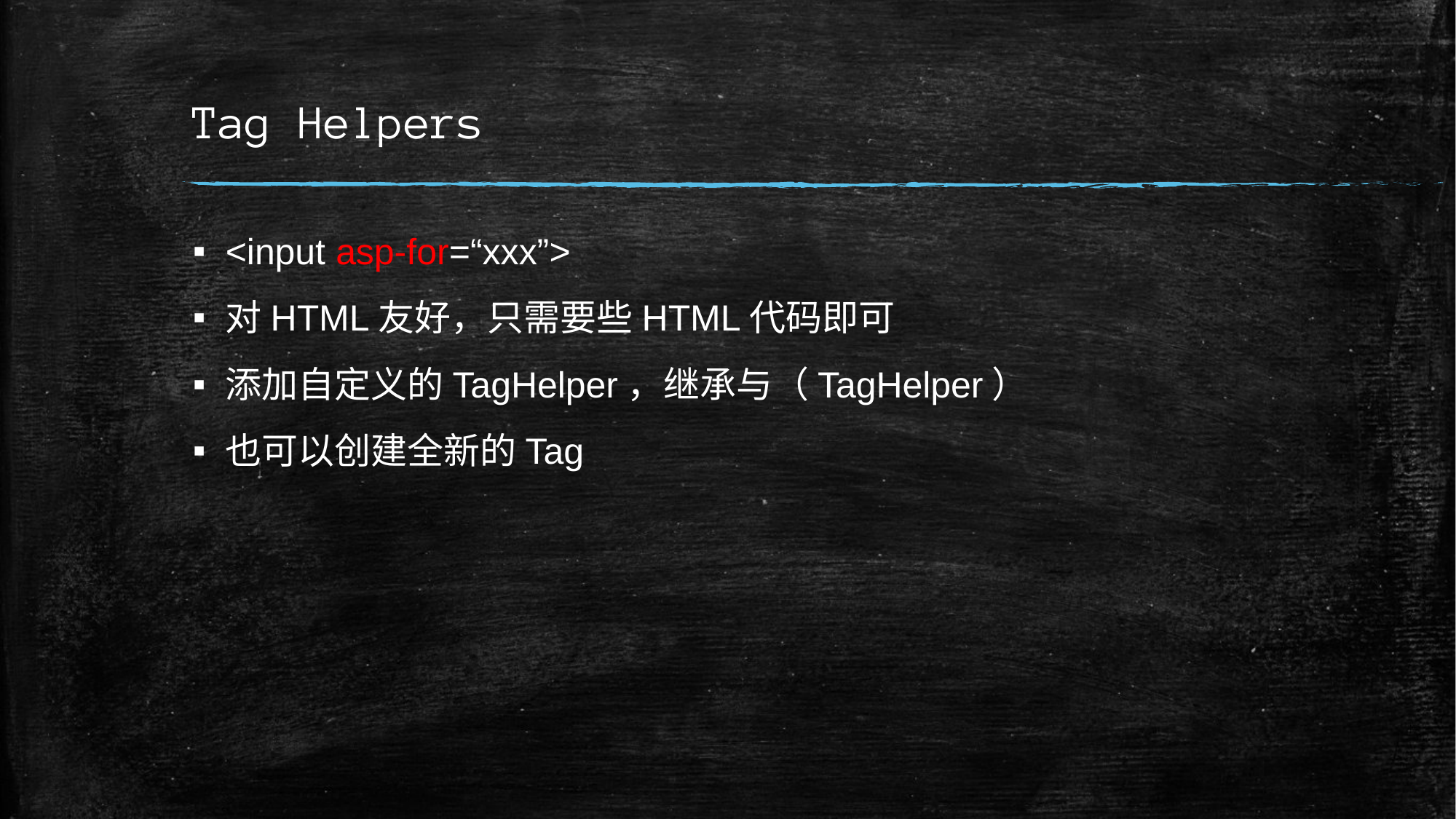

# Tag Helpers
<input asp-for=“xxx”>
对HTML友好，只需要些HTML代码即可
添加自定义的TagHelper，继承与（TagHelper）
也可以创建全新的Tag